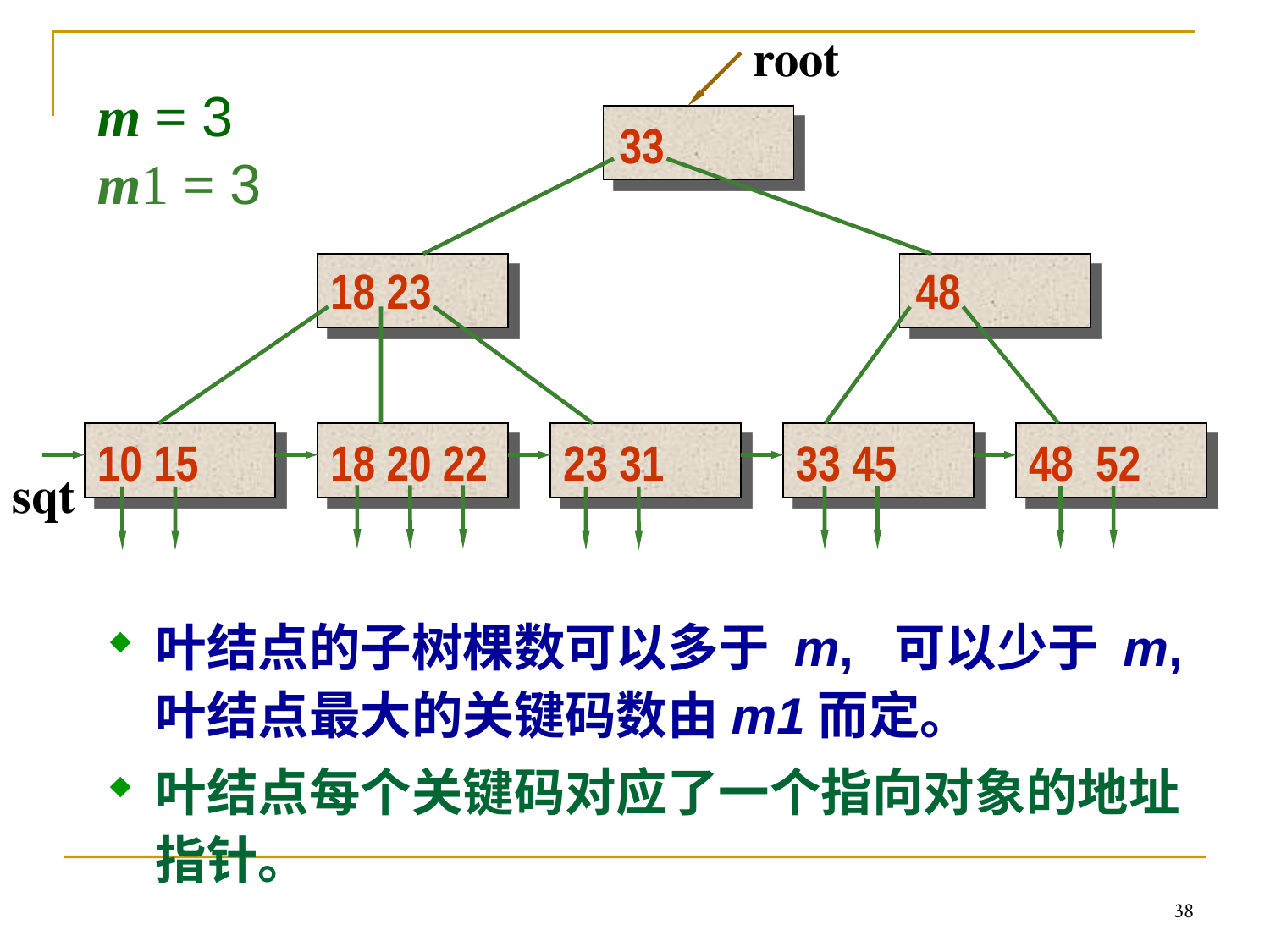

root

m = 3
m1 = 3

33

18 23

48

10 15
18 20 22
23 31
33 45
48  52

sqt

叶结点的子树棵数可以多于 m,  可以少于 m, 叶结点最大的关键码数由m1而定。
叶结点每个关键码对应了一个指向对象的地址指针。
38